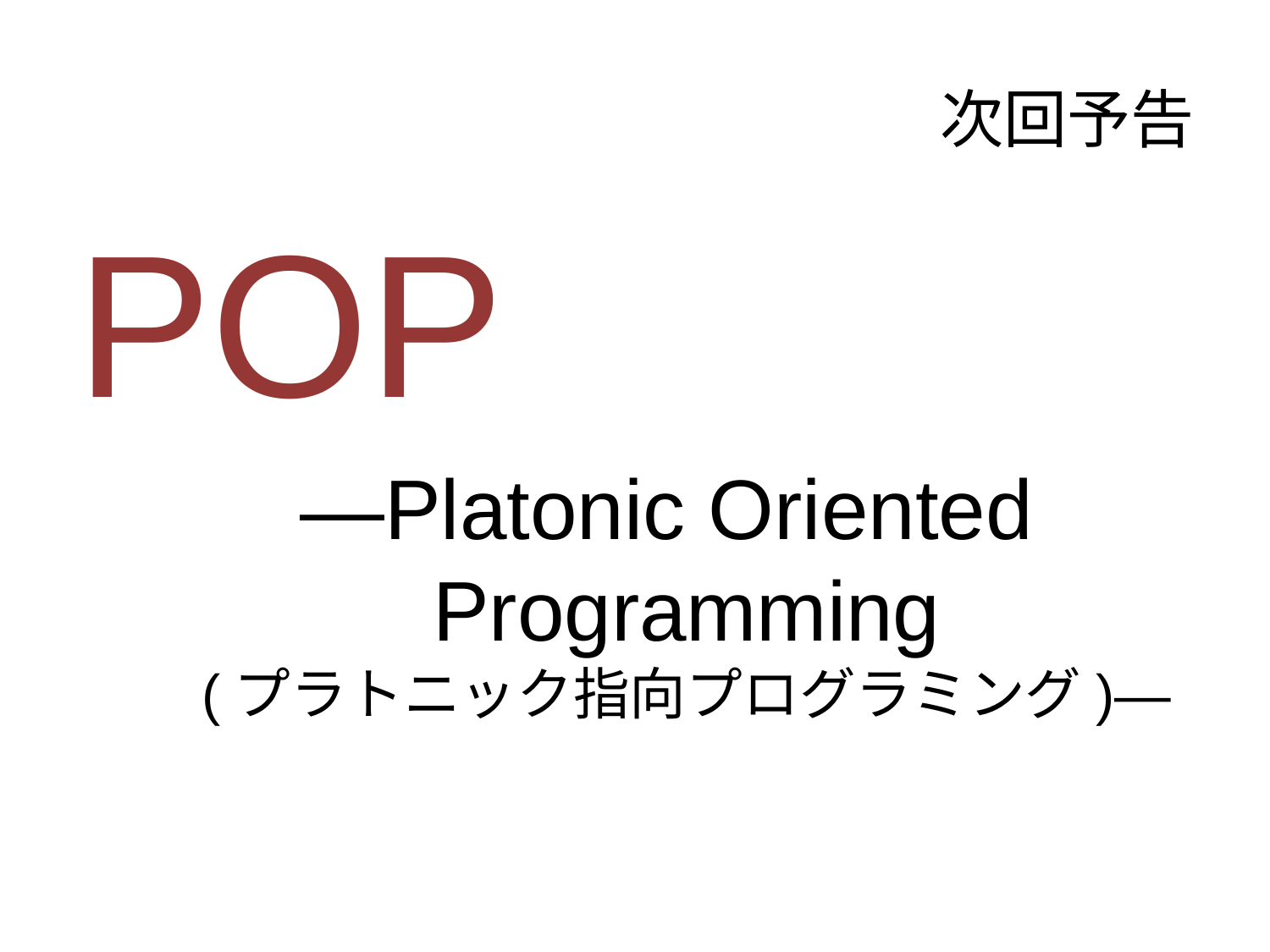

# 次回予告
POP
―Platonic Oriented Programming
(プラトニック指向プログラミング)―